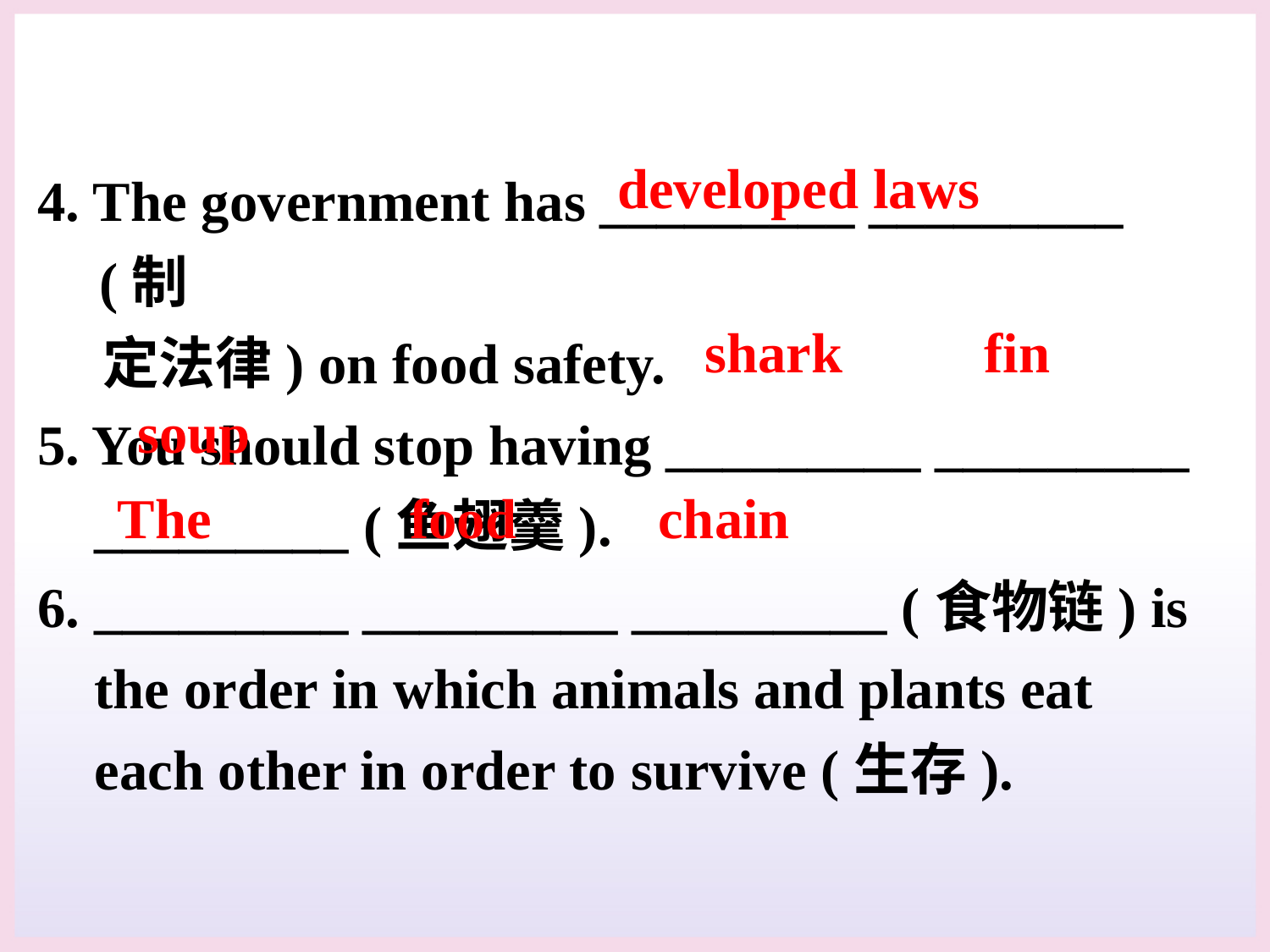

4. The government has _________ _________ (制
    定法律) on food safety.
5. You should stop having _________ _________
    _________ (鱼翅羹).
6. _________ _________ _________ (食物链) is
    the order in which animals and plants eat
    each other in order to survive (生存).
developed laws
                                        shark          fin
soup
The              food          chain